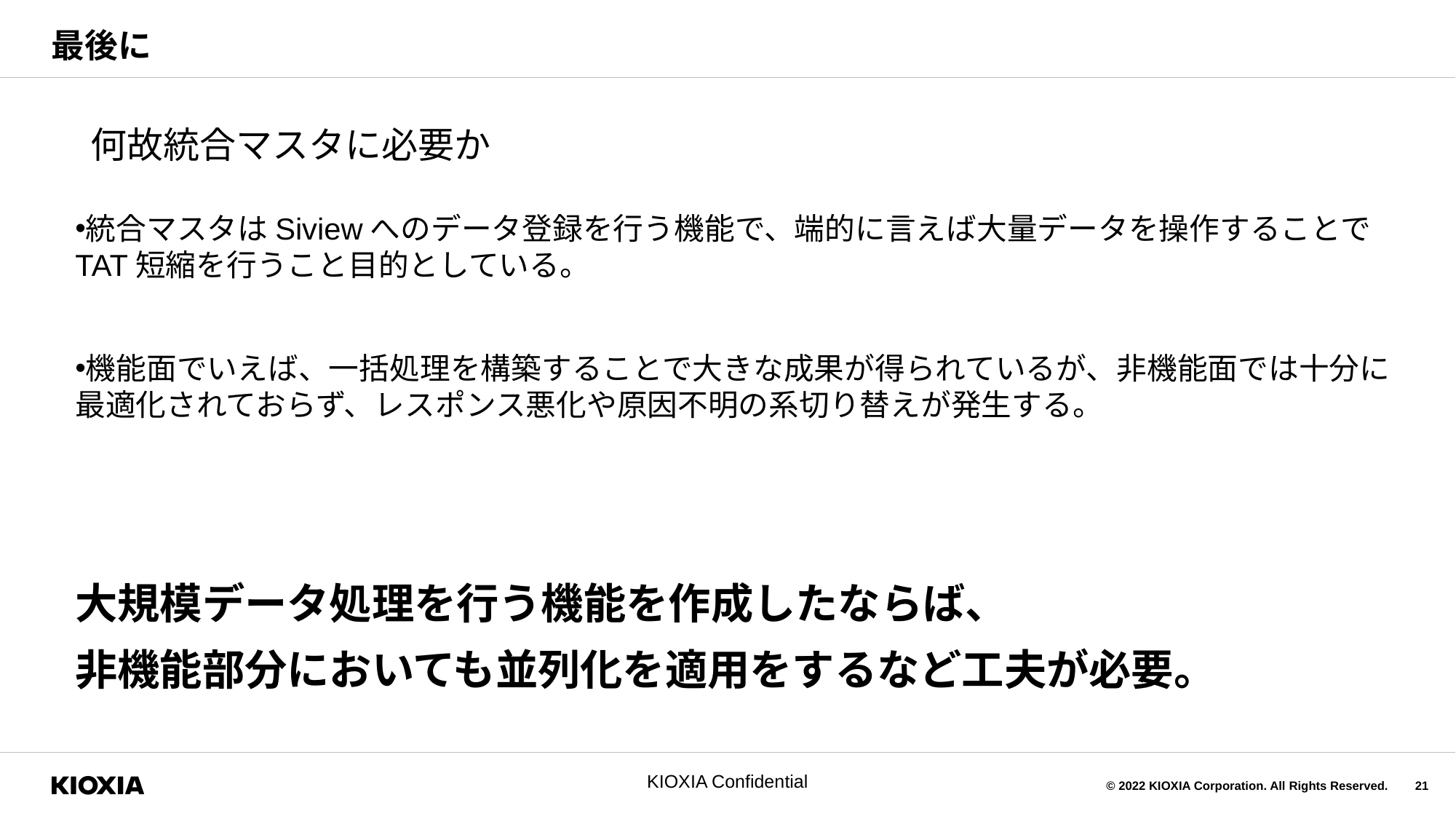

# 最後に
何故統合マスタに必要か
統合マスタはSiviewへのデータ登録を行う機能で、端的に言えば大量データを操作することでTAT短縮を行うこと目的としている。

機能面でいえば、一括処理を構築することで大きな成果が得られているが、非機能面では十分に最適化されておらず、レスポンス悪化や原因不明の系切り替えが発生する。
大規模データ処理を行う機能を作成したならば、
非機能部分においても並列化を適用をするなど工夫が必要。
KIOXIA Confidential